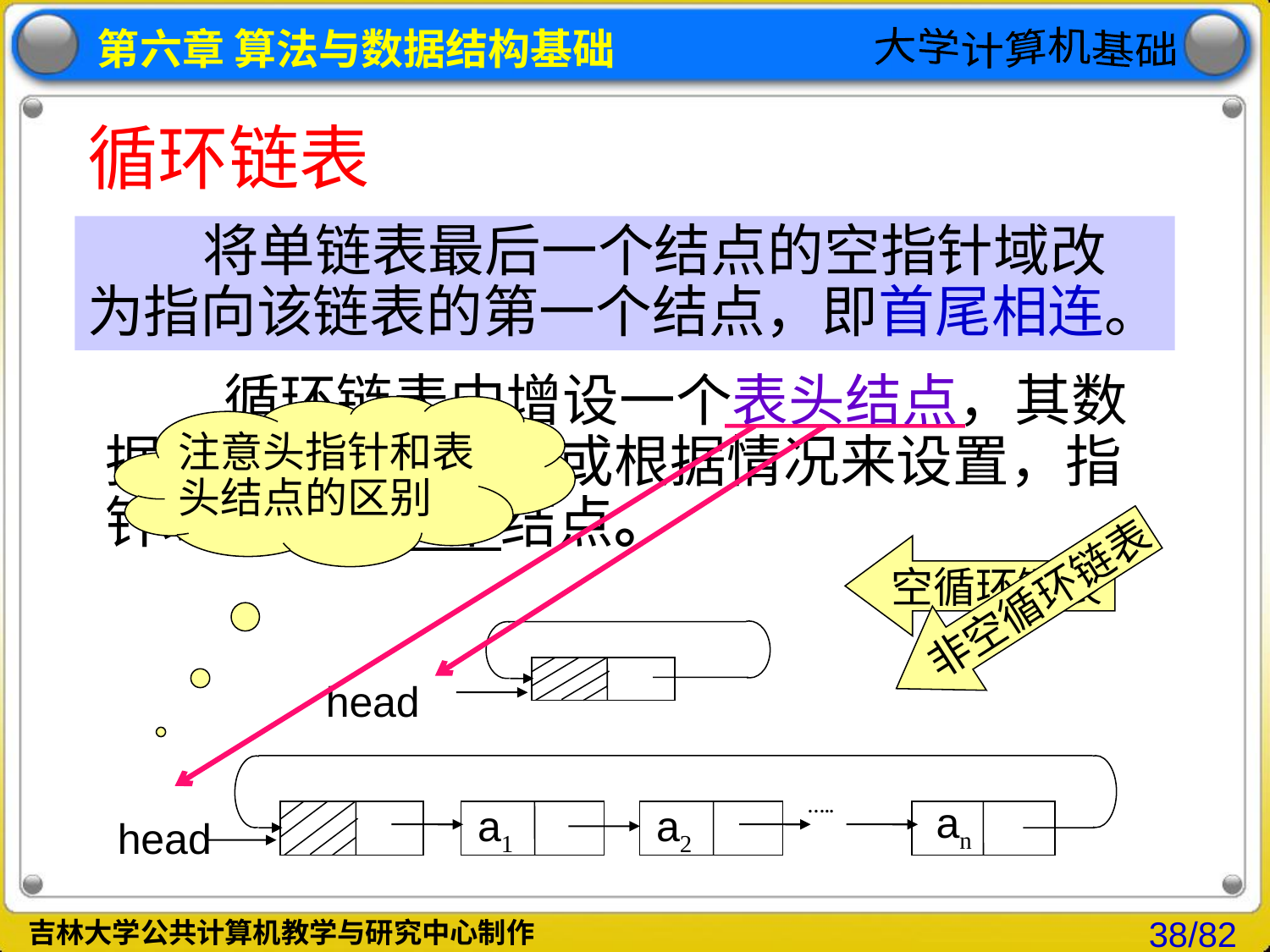

# 循环链表
        将单链表最后一个结点的空指针域改为指向该链表的第一个结点，即首尾相连。
            循环链表中增设一个表头结点，其数据域的值可以任意或根据情况来设置，指针域指向第一个结点。
注意头指针和表头结点的区别

空循环链表
非空循环链表

head

…..
a1
a2

head

an
38/82